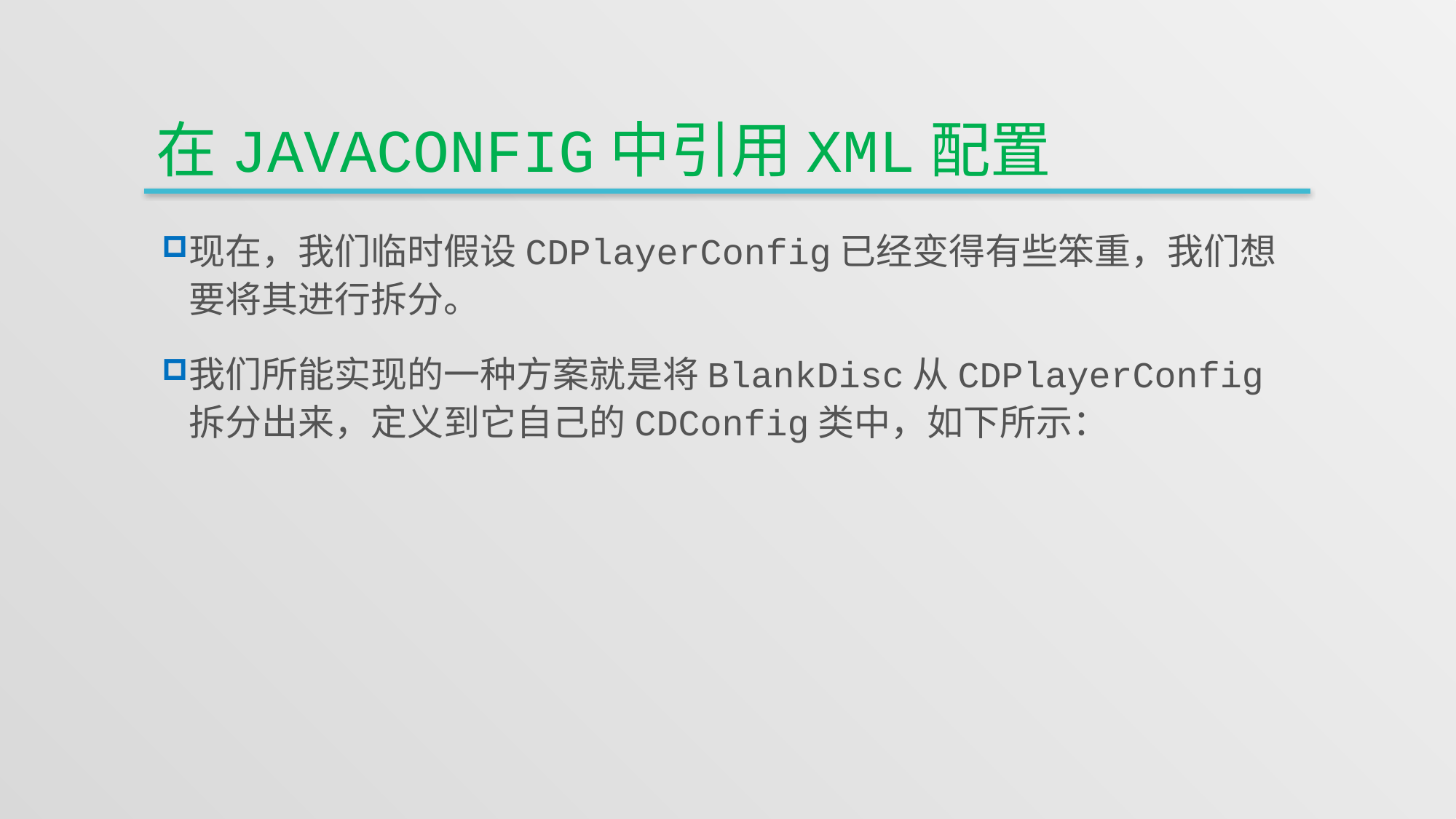

# 在JavaConfig中引用XML配置
现在，我们临时假设CDPlayerConfig已经变得有些笨重，我们想要将其进行拆分。
我们所能实现的一种方案就是将BlankDisc从CDPlayerConfig拆分出来，定义到它自己的CDConfig类中，如下所示：